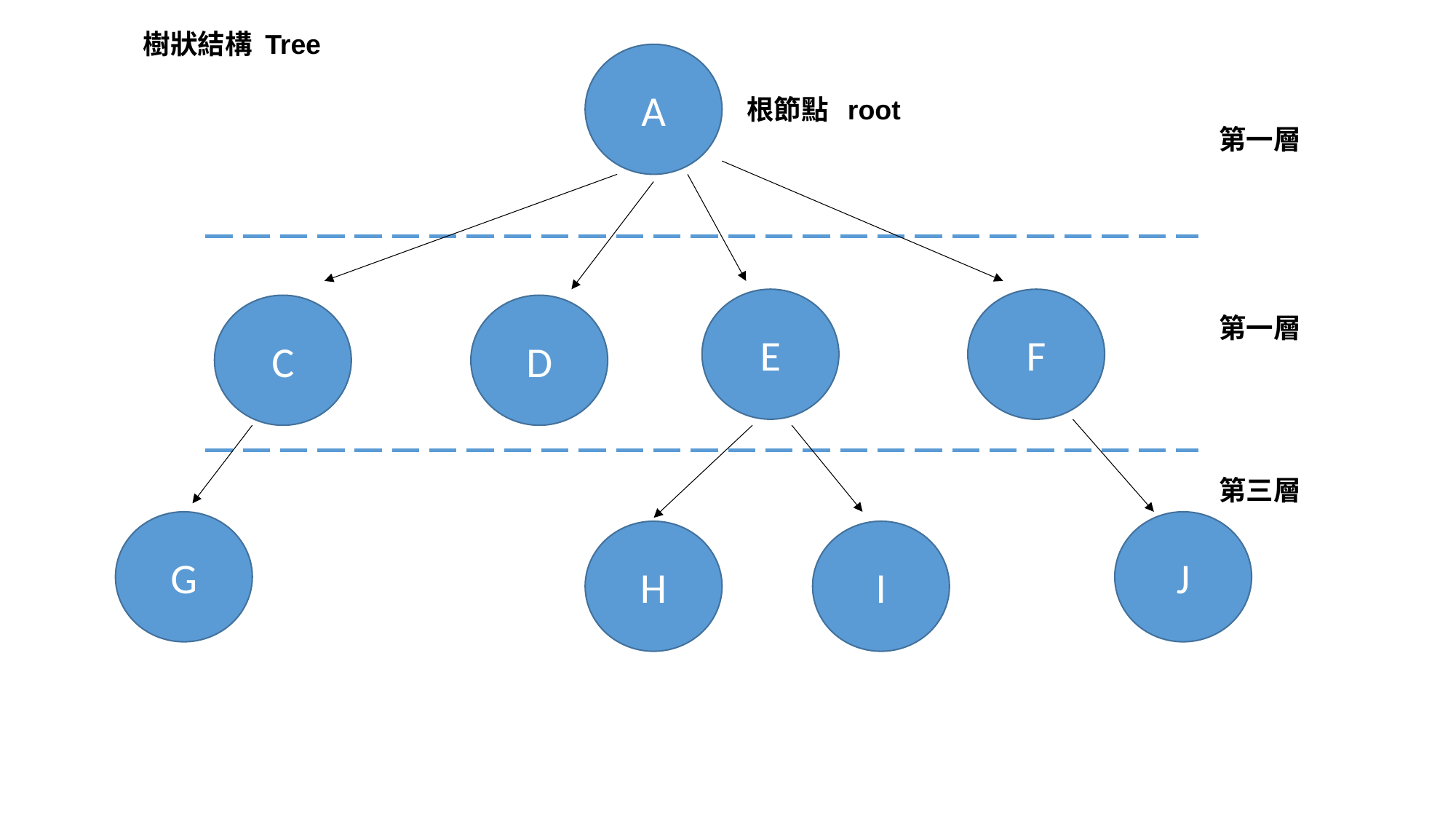

樹狀結構 Tree
A
根節點  root
第一層
E
F
D
C
第一層
第三層
G
J
H
I